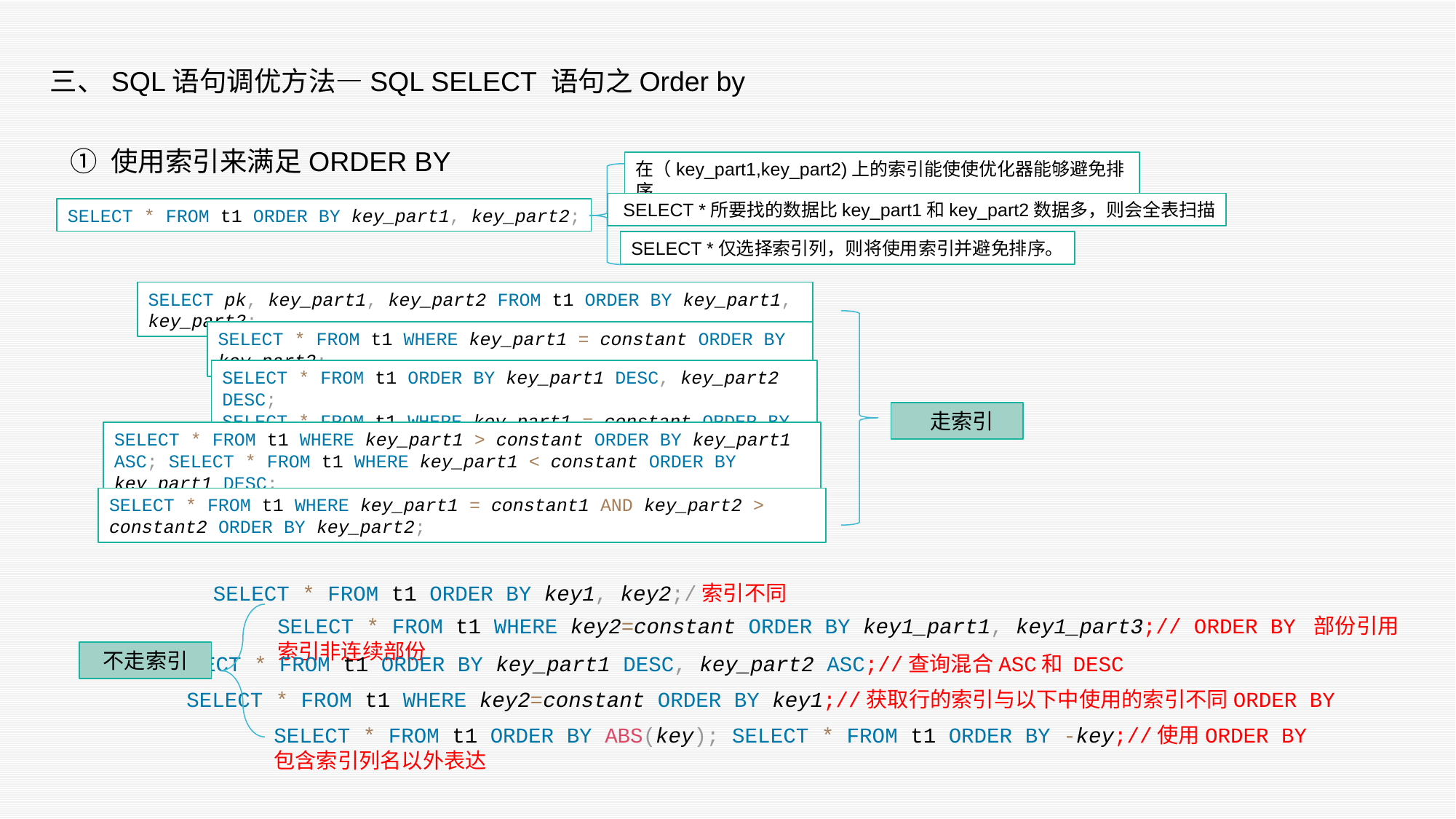

三、SQL语句调优方法—SQL SELECT 语句之Order by
使用索引来满足ORDER BY
在（key_part1,key_part2)上的索引能使使优化器能够避免排序

 SELECT *所要找的数据比key_part1和key_part2数据多，则会全表扫描
SELECT * FROM t1 ORDER BY key_part1, key_part2;
SELECT *仅选择索引列，则将使用索引并避免排序。
SELECT pk, key_part1, key_part2 FROM t1 ORDER BY key_part1, key_part2;

SELECT * FROM t1 WHERE key_part1 = constant ORDER BY key_part2;
SELECT * FROM t1 ORDER BY key_part1 DESC, key_part2 DESC;
SELECT * FROM t1 WHERE key_part1 = constant ORDER BY key_part2 DESC;
 走索引
SELECT * FROM t1 WHERE key_part1 > constant ORDER BY key_part1 ASC; SELECT * FROM t1 WHERE key_part1 < constant ORDER BY key_part1 DESC;
SELECT * FROM t1 WHERE key_part1 = constant1 AND key_part2 > constant2 ORDER BY key_part2;
SELECT * FROM t1 ORDER BY key1, key2;/索引不同

SELECT * FROM t1 WHERE key2=constant ORDER BY key1_part1, key1_part3;// ORDER BY 部份引用 索引非连续部份
不走索引
SELECT * FROM t1 ORDER BY key_part1 DESC, key_part2 ASC;//查询混合ASC和 DESC
SELECT * FROM t1 WHERE key2=constant ORDER BY key1;//获取行的索引与以下中使用的索引不同ORDER BY
SELECT * FROM t1 ORDER BY ABS(key); SELECT * FROM t1 ORDER BY -key;//使用ORDER BY包含索引列名以外表达